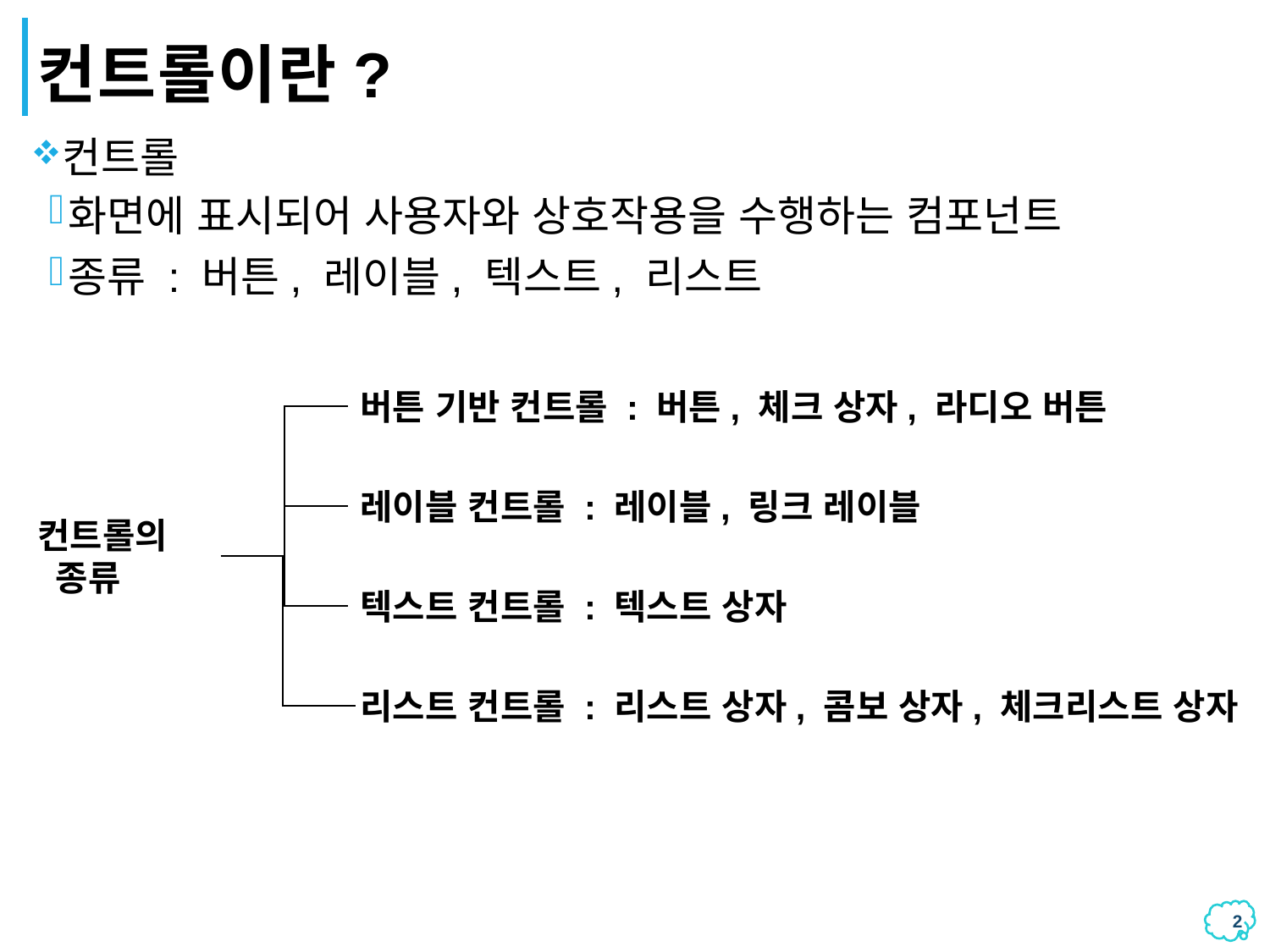

# 컨트롤이란?
컨트롤
화면에 표시되어 사용자와 상호작용을 수행하는 컴포넌트
종류 : 버튼, 레이블, 텍스트, 리스트
버튼 기반 컨트롤 : 버튼, 체크 상자, 라디오 버튼
레이블 컨트롤 : 레이블, 링크 레이블
컨트롤의
 종류
텍스트 컨트롤 : 텍스트 상자
리스트 컨트롤 : 리스트 상자, 콤보 상자, 체크리스트 상자
2